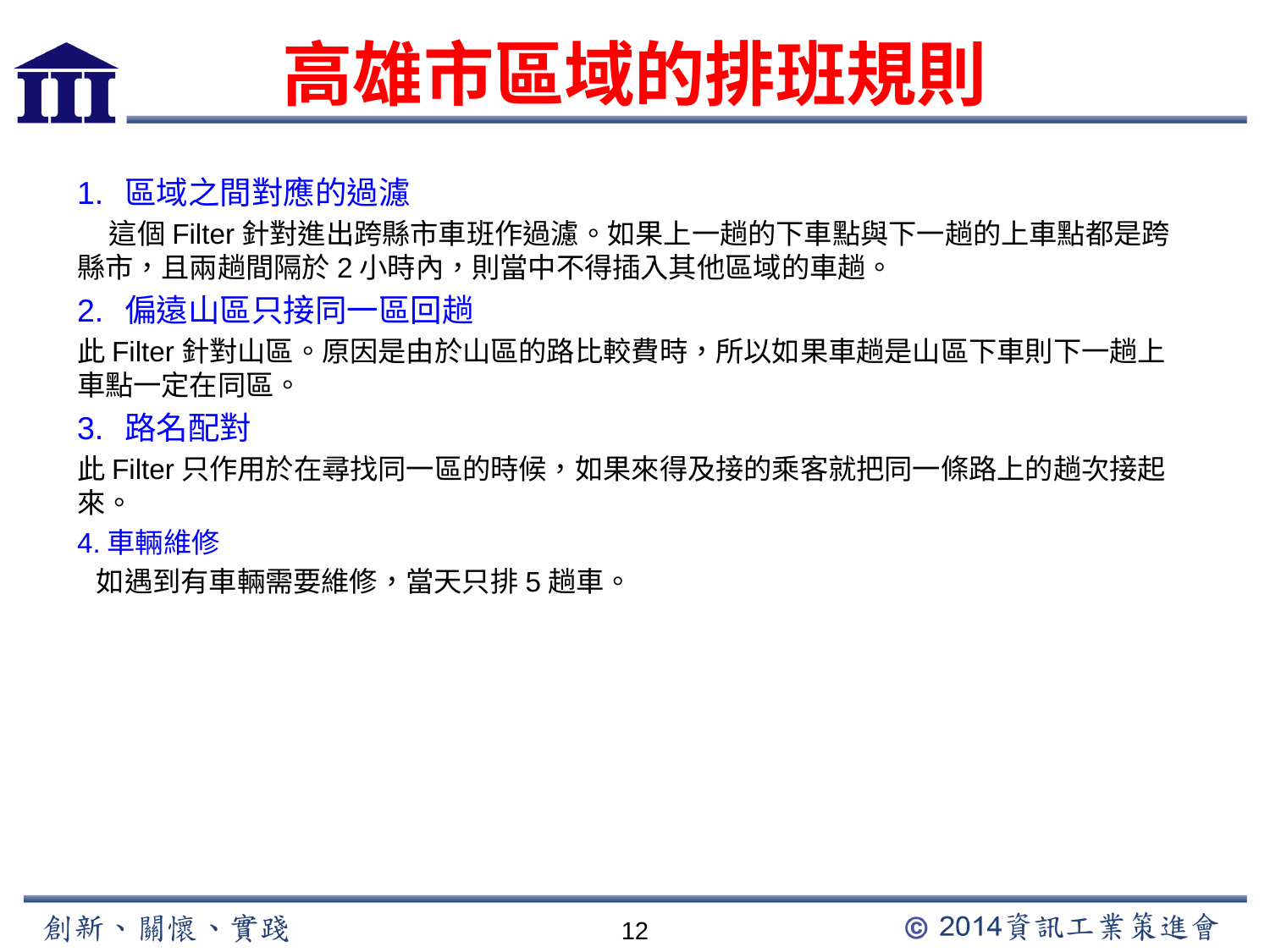

# 高雄市區域的排班規則
區域之間對應的過濾
    這個Filter針對進出跨縣市車班作過濾。如果上一趟的下車點與下一趟的上車點都是跨縣市，且兩趟間隔於2小時內，則當中不得插入其他區域的車趟。
偏遠山區只接同一區回趟
此Filter針對山區。原因是由於山區的路比較費時，所以如果車趟是山區下車則下一趟上車點一定在同區。
路名配對
此Filter只作用於在尋找同一區的時候，如果來得及接的乘客就把同一條路上的趟次接起來。
4.車輛維修
  如遇到有車輛需要維修，當天只排5趟車。
12